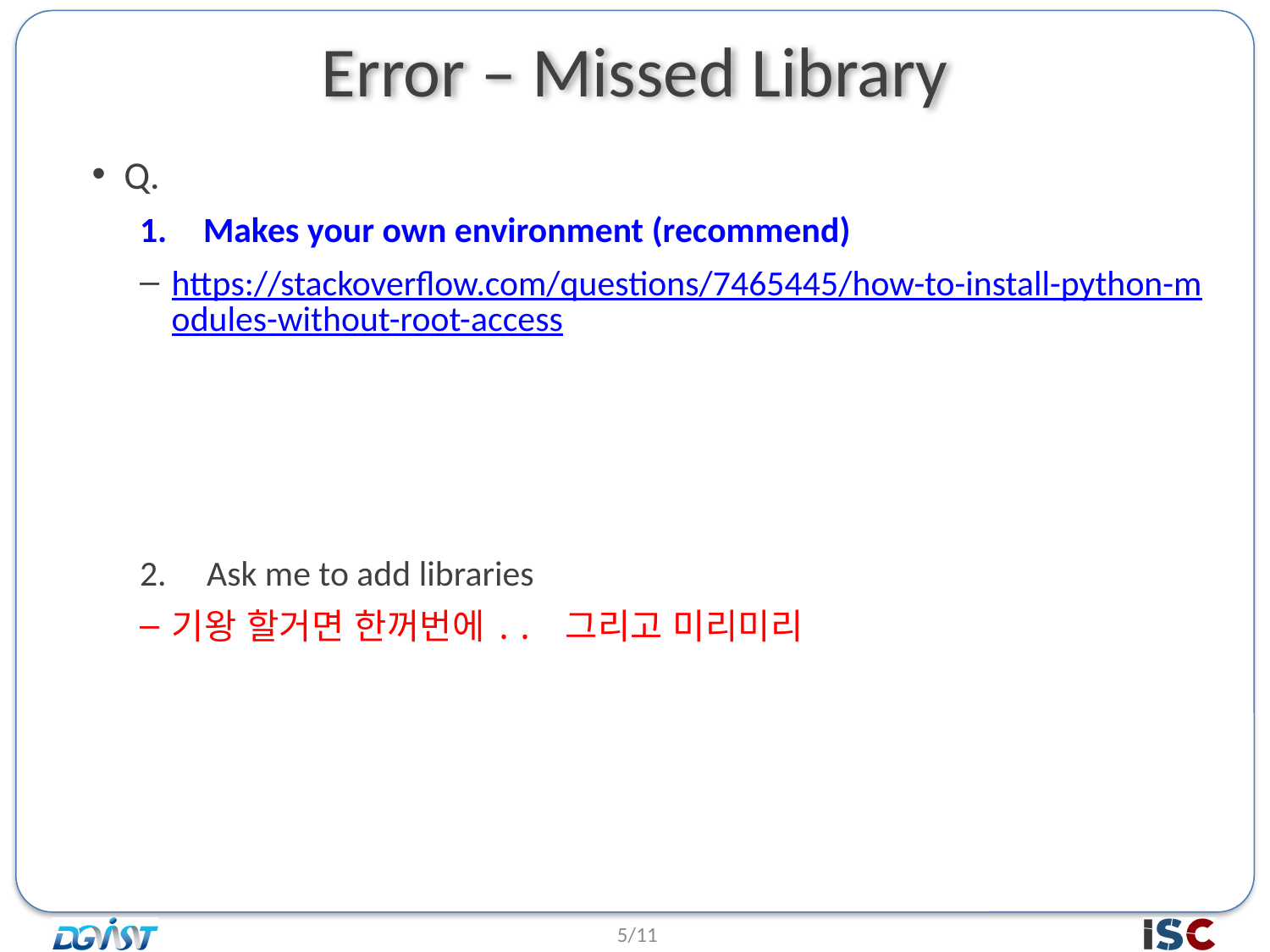

# Error – Missed Library
Q.
Makes your own environment (recommend)
https://stackoverflow.com/questions/7465445/how-to-install-python-modules-without-root-access

2.     Ask me to add libraries
기왕 할거면 한꺼번에.. 그리고 미리미리